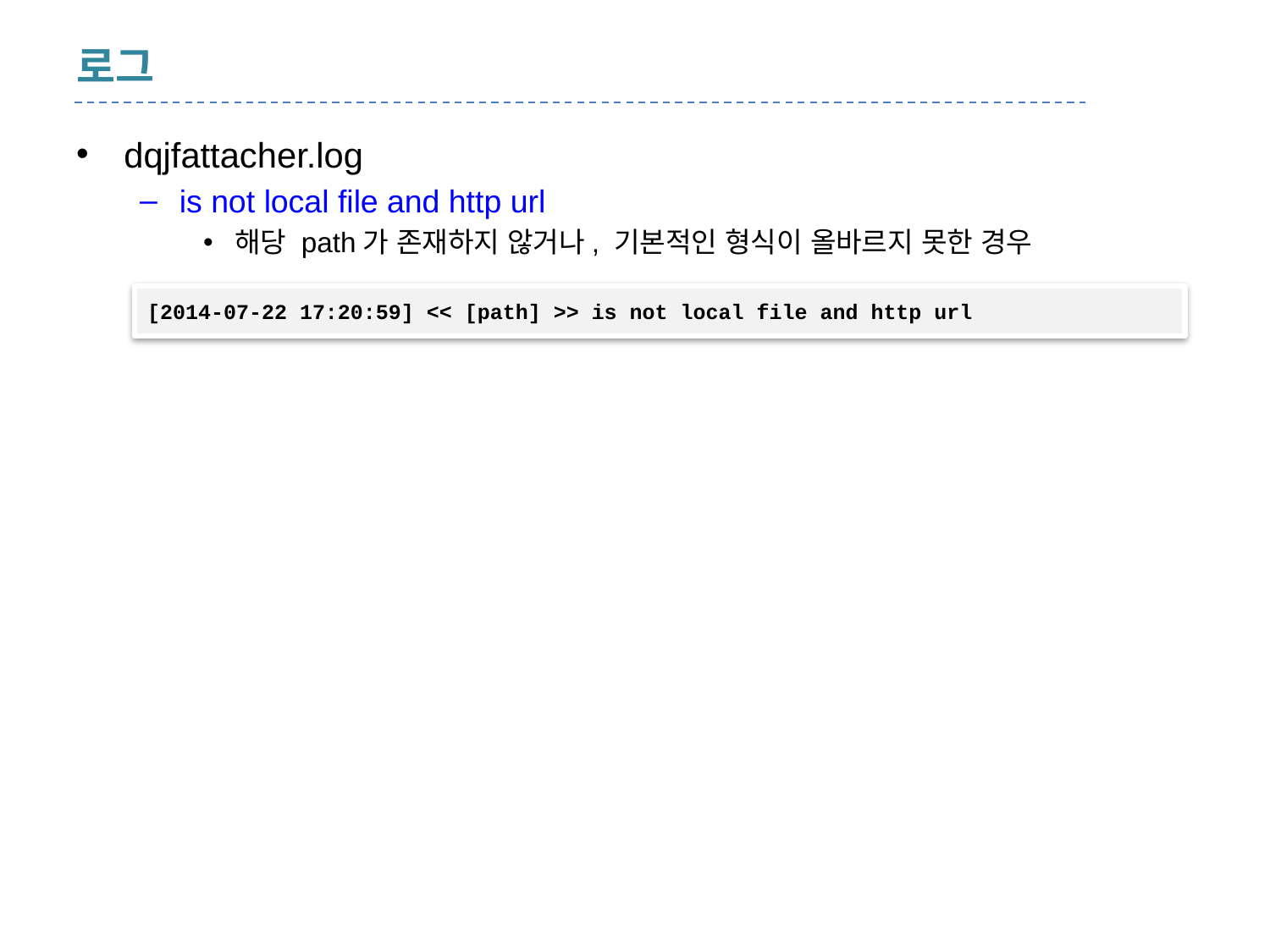

# 로그
dqjfattacher.log
is not local file and http url
해당 path가 존재하지 않거나, 기본적인 형식이 올바르지 못한 경우
[2014-07-22 17:20:59] << [path] >> is not local file and http url